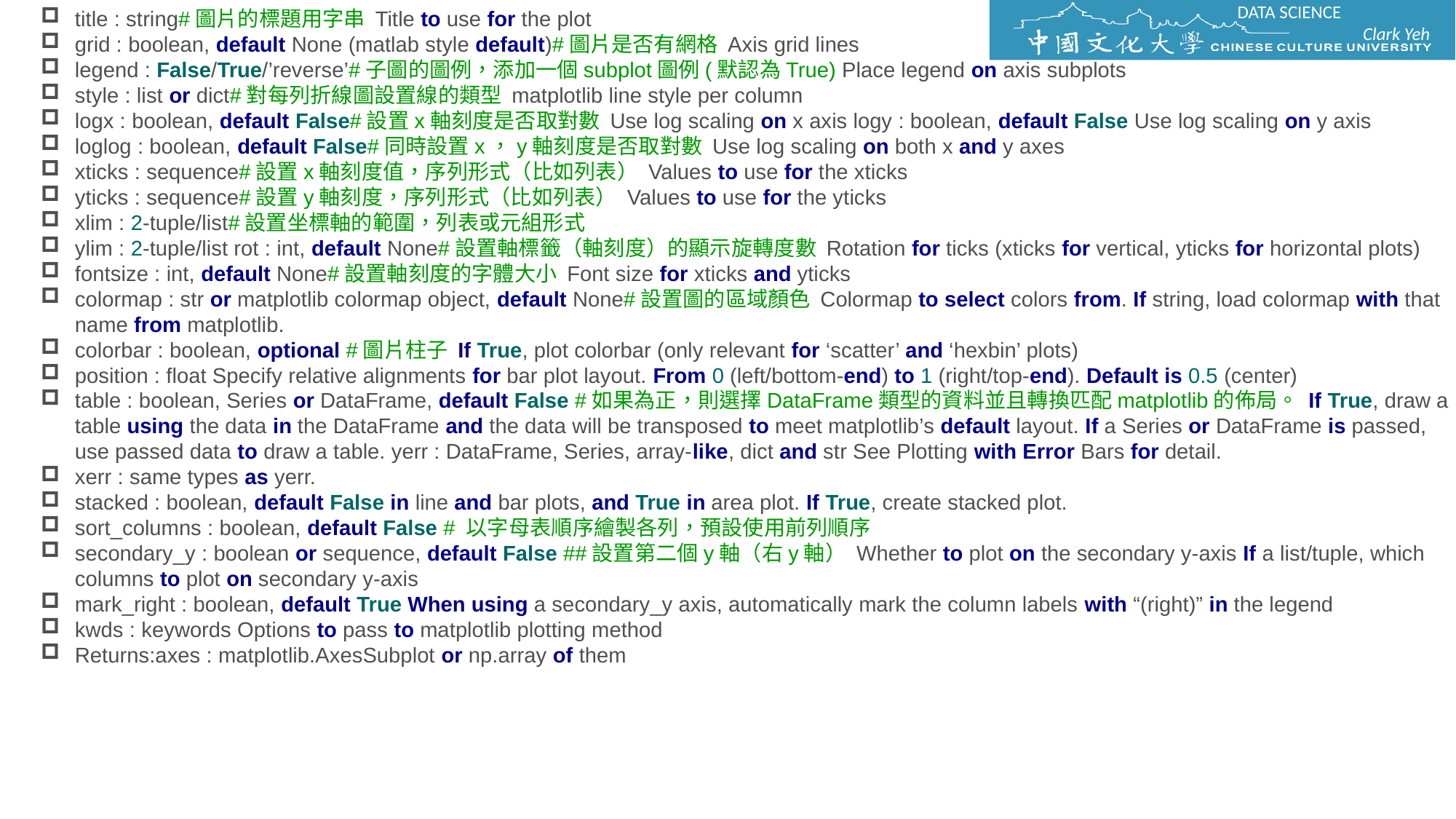

title : string#圖片的標題用字串 Title to use for the plot
grid : boolean, default None (matlab style default)#圖片是否有網格 Axis grid lines
legend : False/True/’reverse’#子圖的圖例，添加一個subplot圖例(默認為True) Place legend on axis subplots
style : list or dict#對每列折線圖設置線的類型 matplotlib line style per column
logx : boolean, default False#設置x軸刻度是否取對數 Use log scaling on x axis logy : boolean, default False Use log scaling on y axis
loglog : boolean, default False#同時設置x，y軸刻度是否取對數 Use log scaling on both x and y axes
xticks : sequence#設置x軸刻度值，序列形式（比如列表） Values to use for the xticks
yticks : sequence#設置y軸刻度，序列形式（比如列表） Values to use for the yticks
xlim : 2-tuple/list#設置坐標軸的範圍，列表或元組形式
ylim : 2-tuple/list rot : int, default None#設置軸標籤（軸刻度）的顯示旋轉度數 Rotation for ticks (xticks for vertical, yticks for horizontal plots)
fontsize : int, default None#設置軸刻度的字體大小 Font size for xticks and yticks
colormap : str or matplotlib colormap object, default None#設置圖的區域顏色 Colormap to select colors from. If string, load colormap with that name from matplotlib.
colorbar : boolean, optional #圖片柱子 If True, plot colorbar (only relevant for ‘scatter’ and ‘hexbin’ plots)
position : float Specify relative alignments for bar plot layout. From 0 (left/bottom-end) to 1 (right/top-end). Default is 0.5 (center)
table : boolean, Series or DataFrame, default False #如果為正，則選擇DataFrame類型的資料並且轉換匹配matplotlib的佈局。 If True, draw a table using the data in the DataFrame and the data will be transposed to meet matplotlib’s default layout. If a Series or DataFrame is passed, use passed data to draw a table. yerr : DataFrame, Series, array-like, dict and str See Plotting with Error Bars for detail.
xerr : same types as yerr.
stacked : boolean, default False in line and bar plots, and True in area plot. If True, create stacked plot.
sort_columns : boolean, default False # 以字母表順序繪製各列，預設使用前列順序
secondary_y : boolean or sequence, default False ##設置第二個y軸（右y軸） Whether to plot on the secondary y-axis If a list/tuple, which columns to plot on secondary y-axis
mark_right : boolean, default True When using a secondary_y axis, automatically mark the column labels with “(right)” in the legend
kwds : keywords Options to pass to matplotlib plotting method
Returns:axes : matplotlib.AxesSubplot or np.array of them